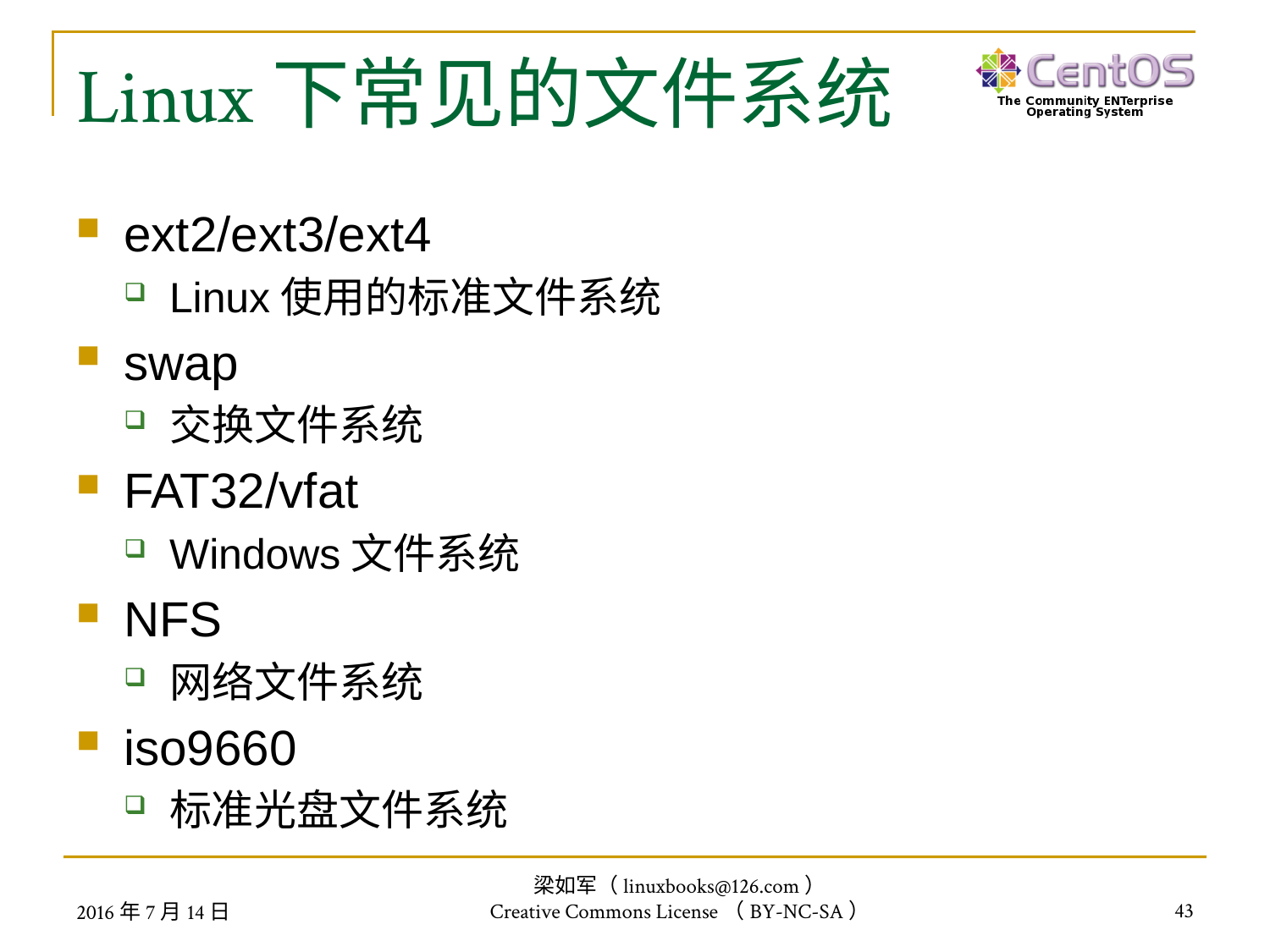

# Linux下常见的文件系统
ext2/ext3/ext4
Linux使用的标准文件系统
swap
交换文件系统
FAT32/vfat
Windows文件系统
NFS
网络文件系统
iso9660
标准光盘文件系统
梁如军（linuxbooks@126.com）
Creative Commons License（BY-NC-SA）
2016年7月14日
43